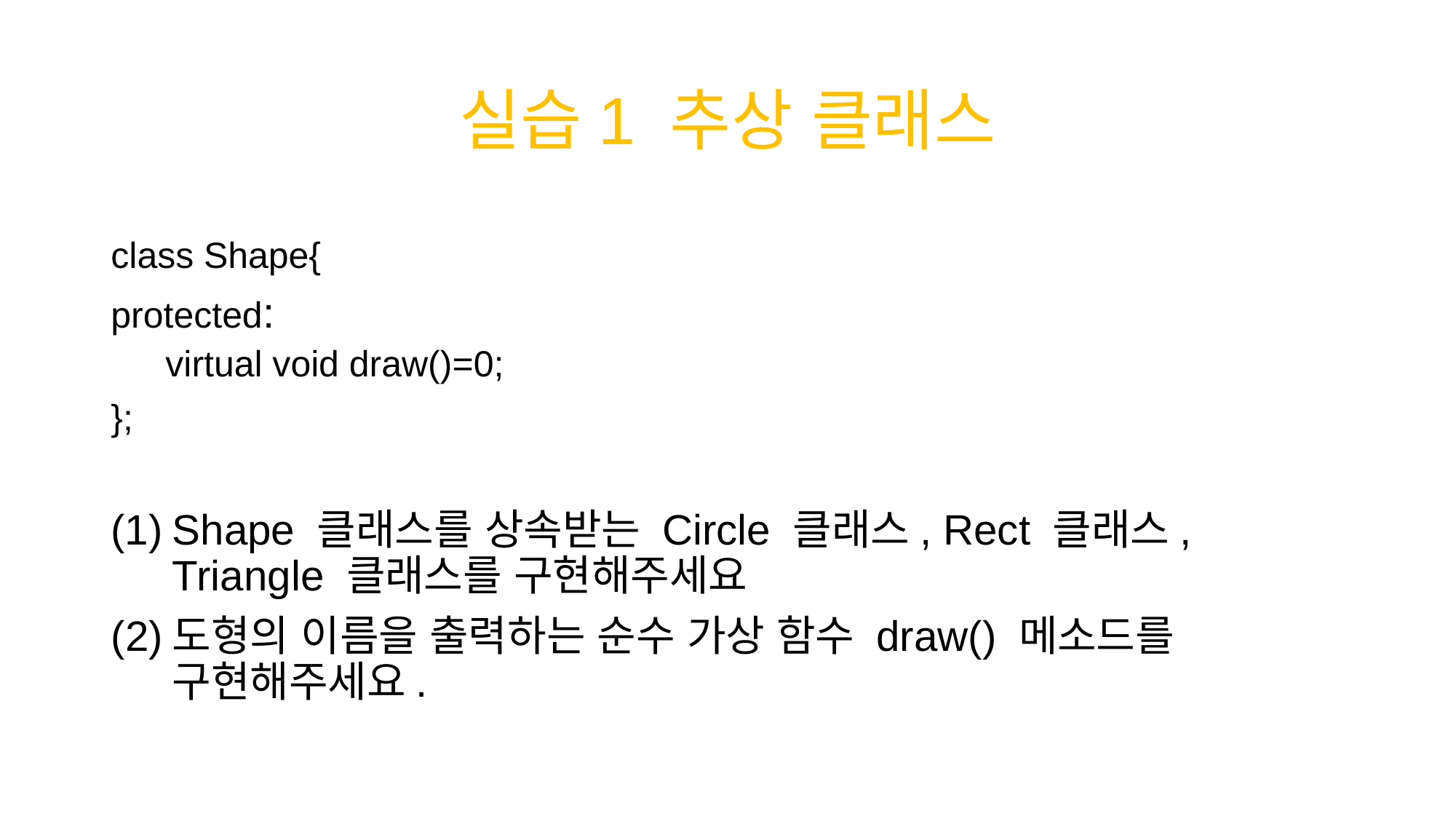

# 실습1 추상 클래스
class Shape{
protected:
virtual void draw()=0;
};

Shape 클래스를 상속받는 Circle 클래스, Rect 클래스, Triangle 클래스를 구현해주세요
도형의 이름을 출력하는 순수 가상 함수 draw() 메소드를 구현해주세요.